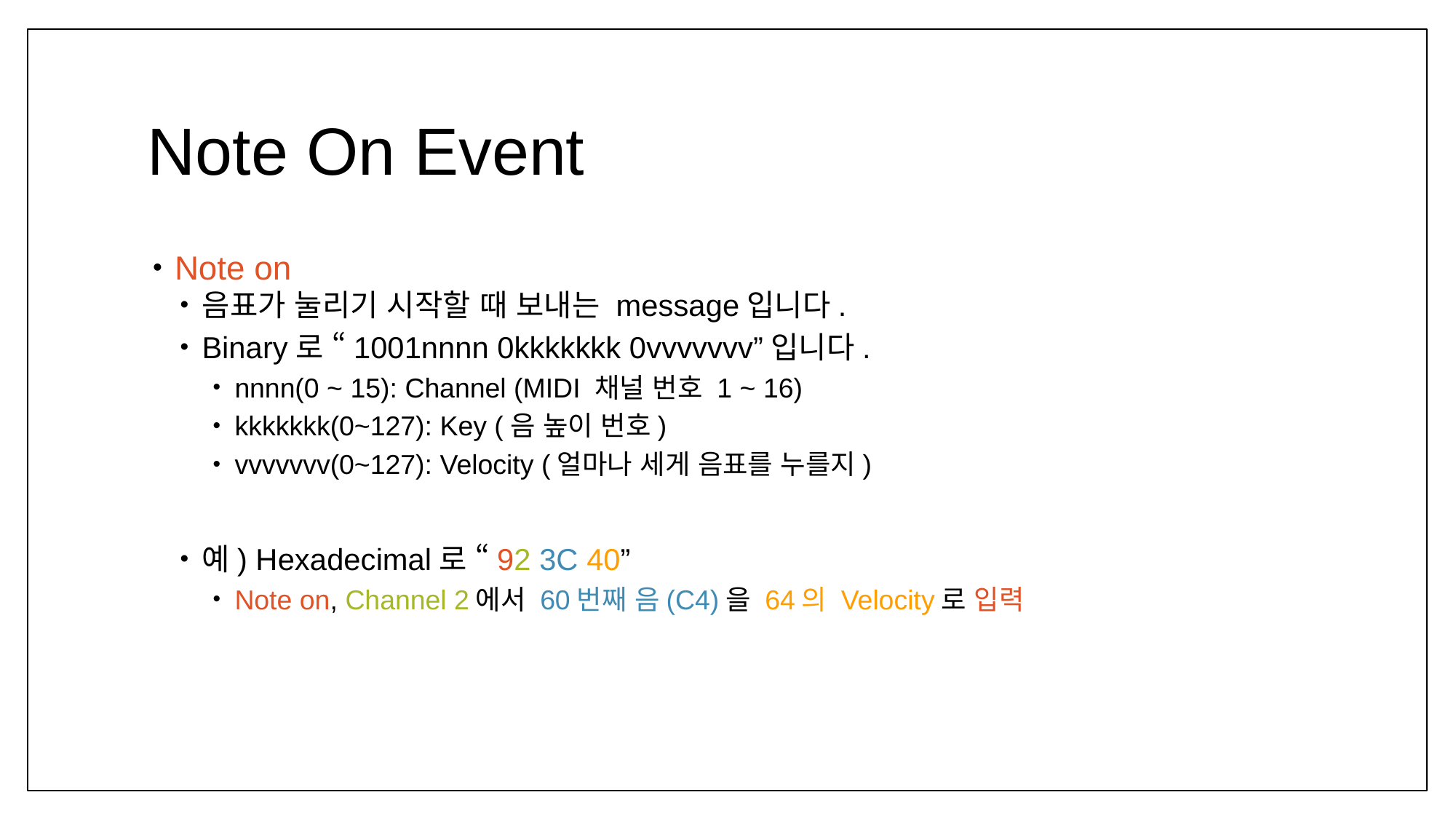

# Note On Event
Note on
음표가 눌리기 시작할 때 보내는 message입니다.
Binary로 “1001nnnn 0kkkkkkk 0vvvvvvv”입니다.
nnnn(0 ~ 15): Channel (MIDI 채널 번호 1 ~ 16)
kkkkkkk(0~127): Key (음 높이 번호)
vvvvvvv(0~127): Velocity (얼마나 세게 음표를 누를지)

예) Hexadecimal로 “92 3C 40”
Note on, Channel 2에서 60번째 음(C4)을 64의 Velocity로 입력